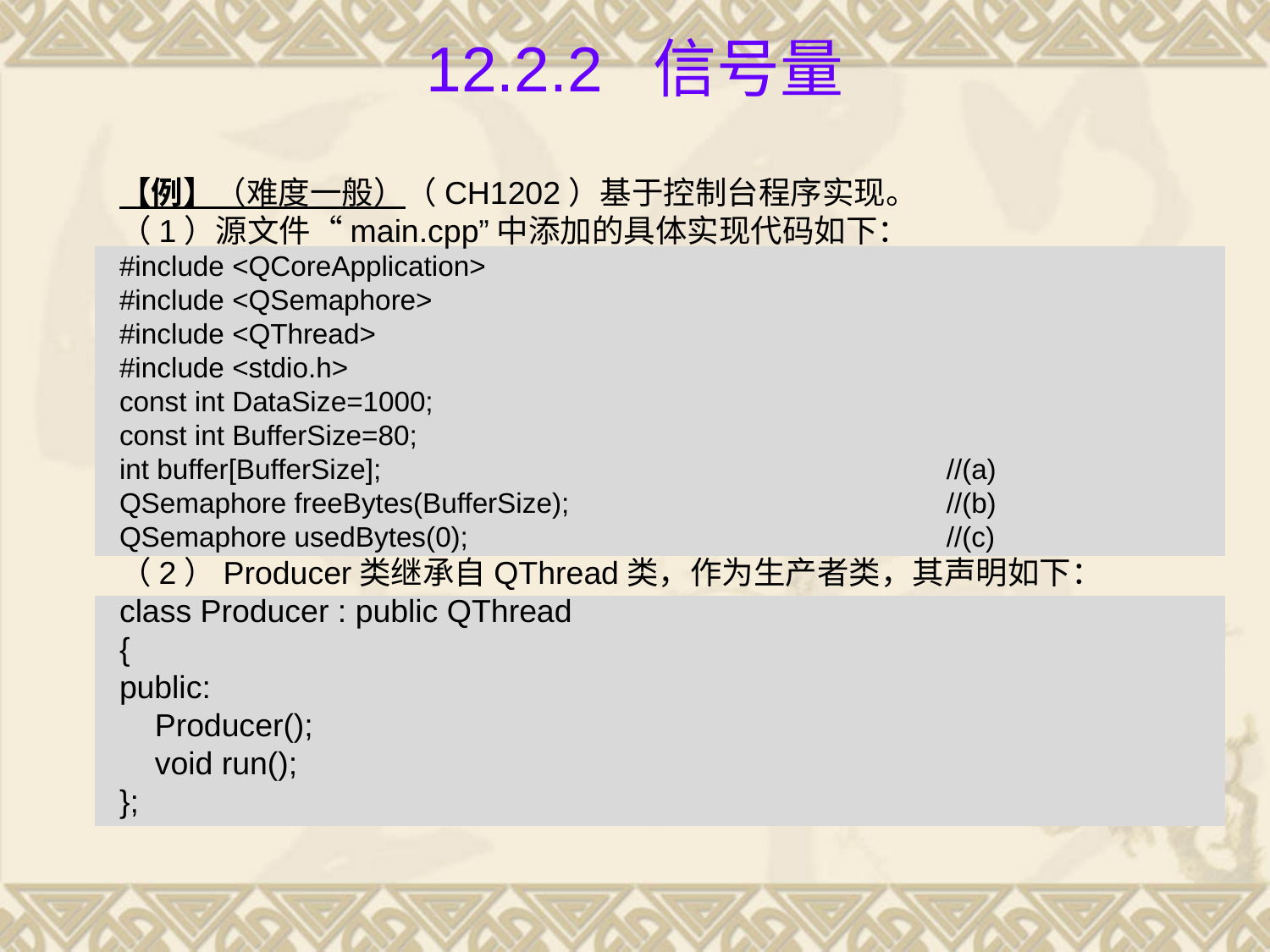

# 12.2.2  信号量
【例】（难度一般）（CH1202）基于控制台程序实现。
（1）源文件“main.cpp”中添加的具体实现代码如下：
#include <QCoreApplication>
#include <QSemaphore>
#include <QThread>
#include <stdio.h>
const int DataSize=1000;
const int BufferSize=80;
int buffer[BufferSize];					//(a)
QSemaphore freeBytes(BufferSize);			//(b)
QSemaphore usedBytes(0);				//(c)
（2）Producer类继承自QThread类，作为生产者类，其声明如下：
class Producer : public QThread
{
public:
    Producer();
    void run();
};